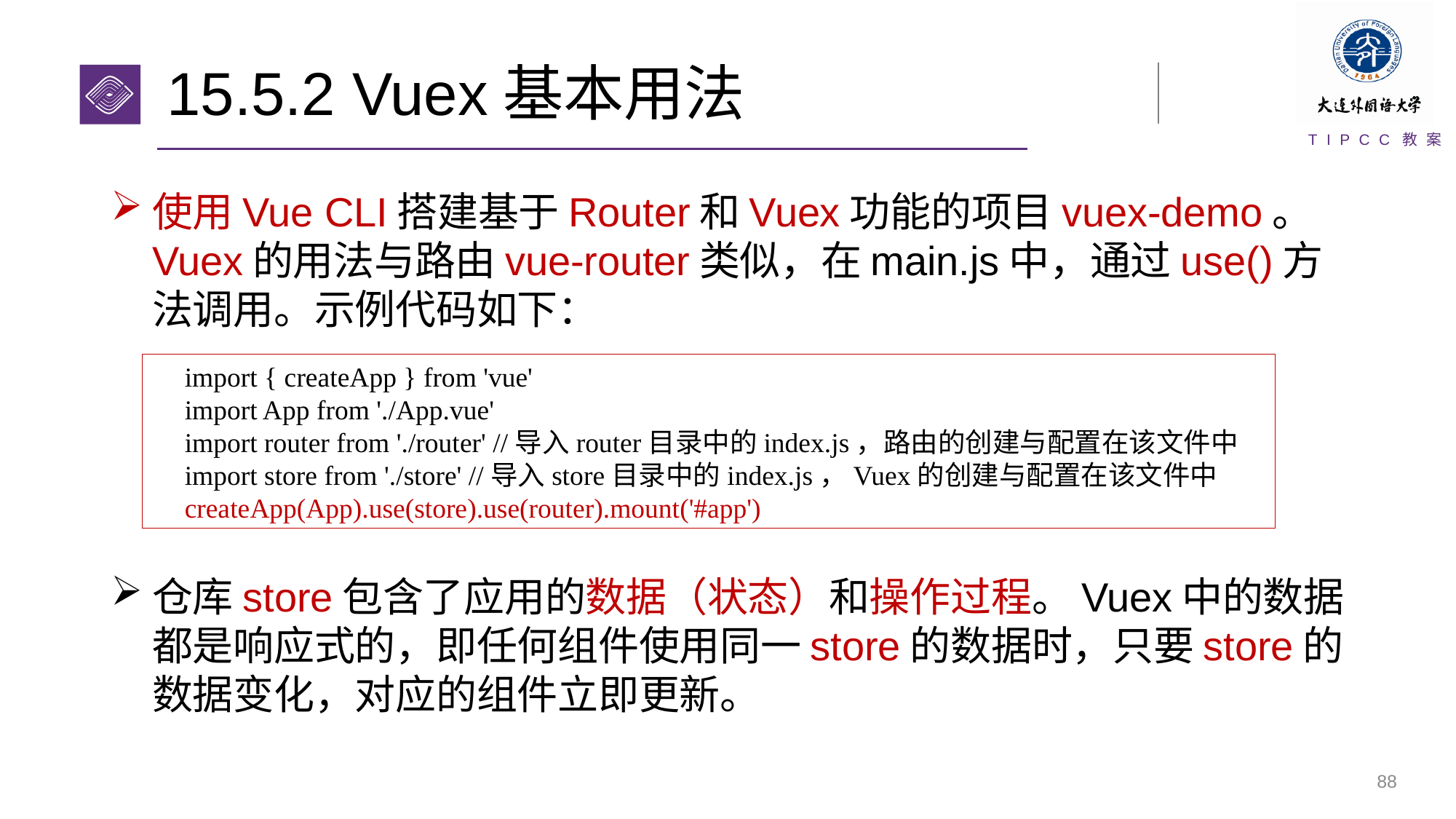

# 15.5.2 Vuex基本用法
使用Vue CLI搭建基于Router和Vuex功能的项目vuex-demo。Vuex的用法与路由vue-router类似，在main.js中，通过use()方法调用。示例代码如下：

仓库store包含了应用的数据（状态）和操作过程。Vuex中的数据都是响应式的，即任何组件使用同一store的数据时，只要store的数据变化，对应的组件立即更新。
import { createApp } from 'vue'
import App from './App.vue'
import router from './router' //导入router目录中的index.js，路由的创建与配置在该文件中
import store from './store' //导入store目录中的index.js，Vuex的创建与配置在该文件中
createApp(App).use(store).use(router).mount('#app')
88